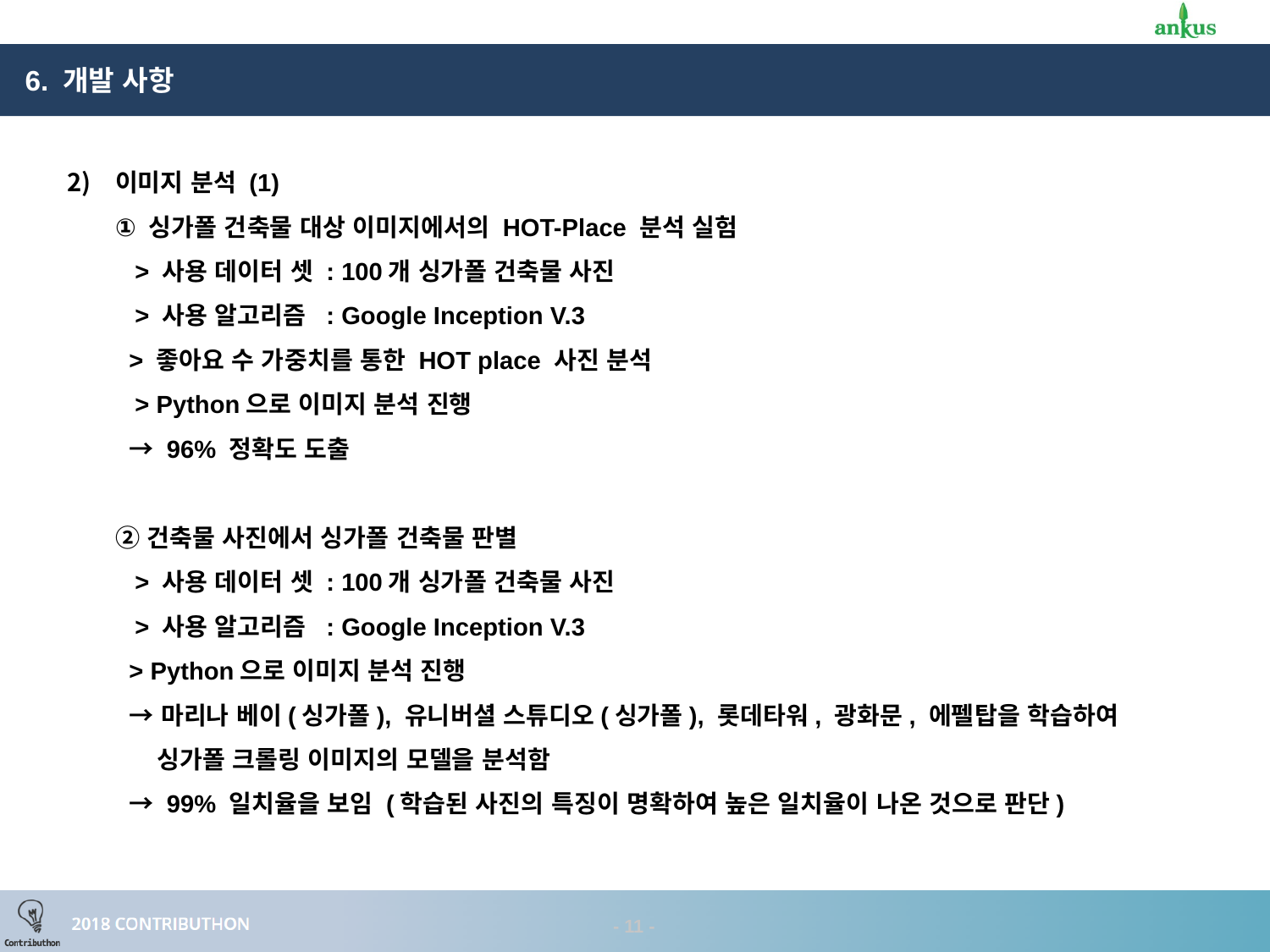

6. 개발 사항
이미지 분석 (1)
① 싱가폴 건축물 대상 이미지에서의 HOT-Place 분석 실험
  > 사용 데이터 셋 : 100개 싱가폴 건축물 사진
  > 사용 알고리즘  : Google Inception V.3
  > 좋아요 수 가중치를 통한 HOT place 사진 분석
  > Python으로 이미지 분석 진행
  → 96% 정확도 도출
② 건축물 사진에서 싱가폴 건축물 판별
  > 사용 데이터 셋 : 100개 싱가폴 건축물 사진
  > 사용 알고리즘  : Google Inception V.3
  > Python으로 이미지 분석 진행
  → 마리나 베이(싱가폴), 유니버셜 스튜디오(싱가폴), 롯데타워, 광화문, 에펠탑을 학습하여
      싱가폴 크롤링 이미지의 모델을 분석함
  → 99% 일치율을 보임 (학습된 사진의 특징이 명확하여 높은 일치율이 나온 것으로 판단)
- 11 -